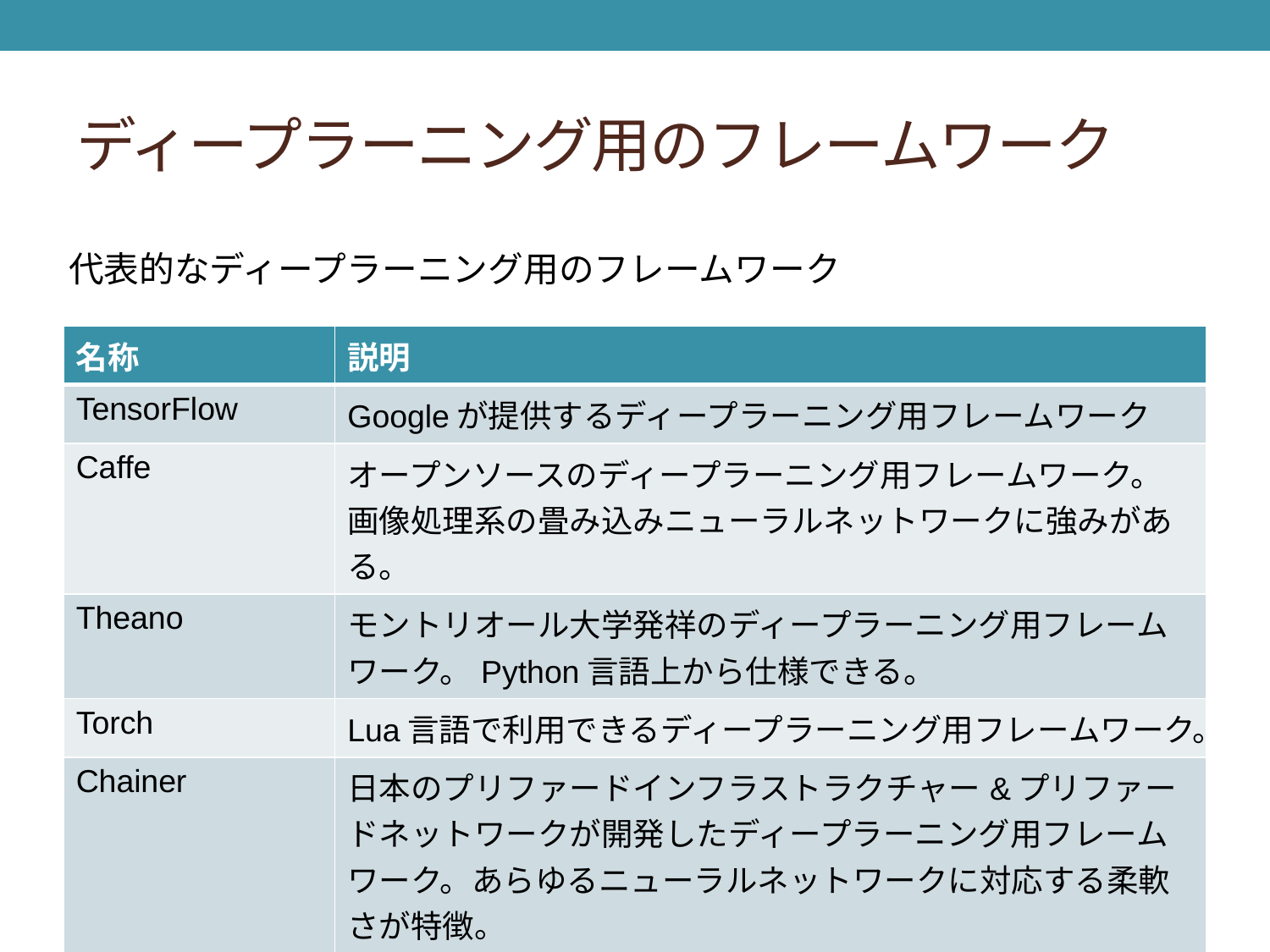

# ディープラーニング用のフレームワーク
代表的なディープラーニング用のフレームワーク
| 名称 | 説明 |
| --- | --- |
| TensorFlow | Googleが提供するディープラーニング用フレームワーク |
| Caffe | オープンソースのディープラーニング用フレームワーク。画像処理系の畳み込みニューラルネットワークに強みがある。 |
| Theano | モントリオール大学発祥のディープラーニング用フレームワーク。Python言語上から仕様できる。 |
| Torch | Lua言語で利用できるディープラーニング用フレームワーク。 |
| Chainer | 日本のプリファードインフラストラクチャー&プリファードネットワークが開発したディープラーニング用フレームワーク。あらゆるニューラルネットワークに対応する柔軟さが特徴。 |